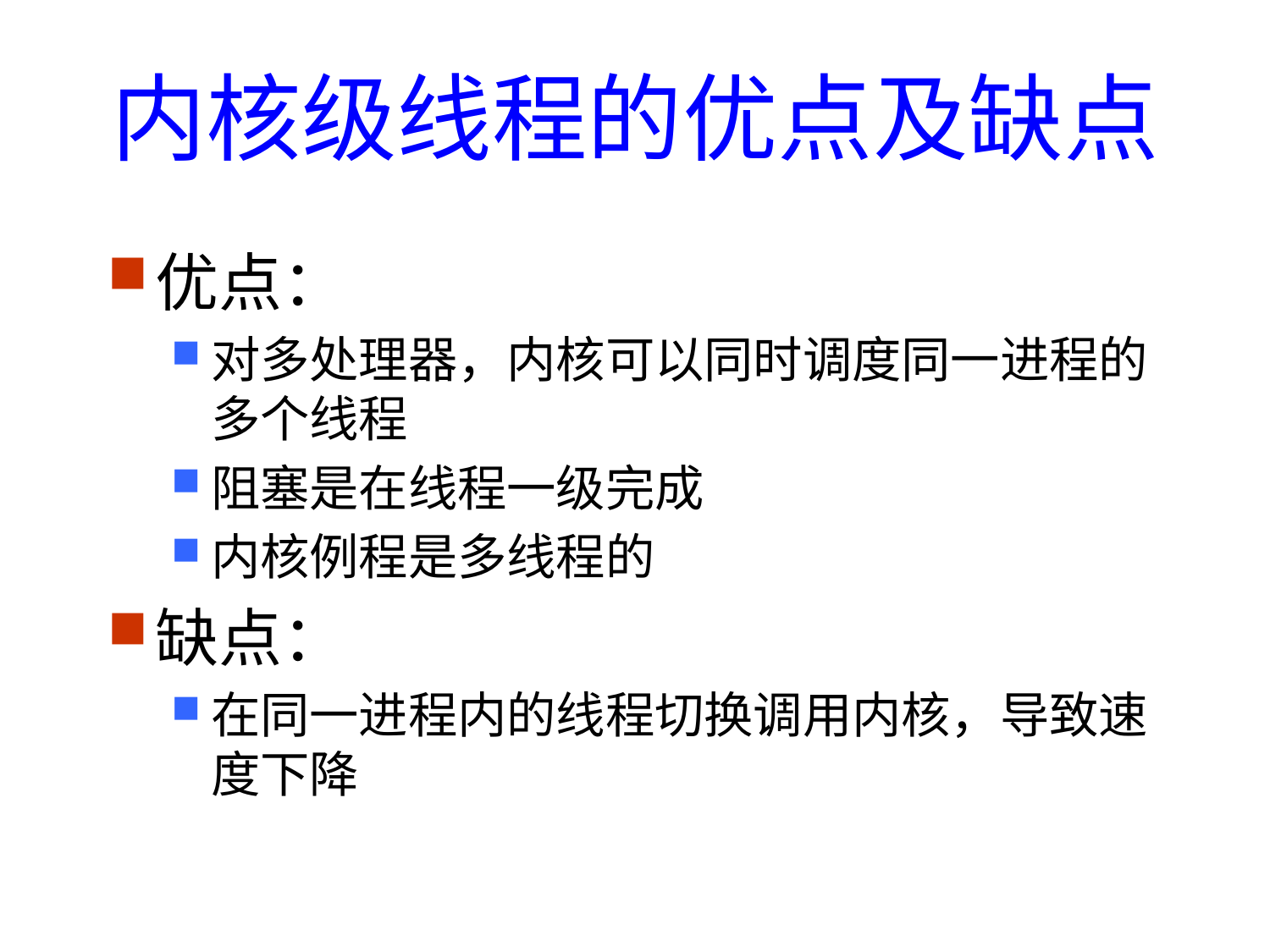

# 内核级线程的优点及缺点
优点：
对多处理器，内核可以同时调度同一进程的多个线程
阻塞是在线程一级完成
内核例程是多线程的
缺点：
在同一进程内的线程切换调用内核，导致速度下降